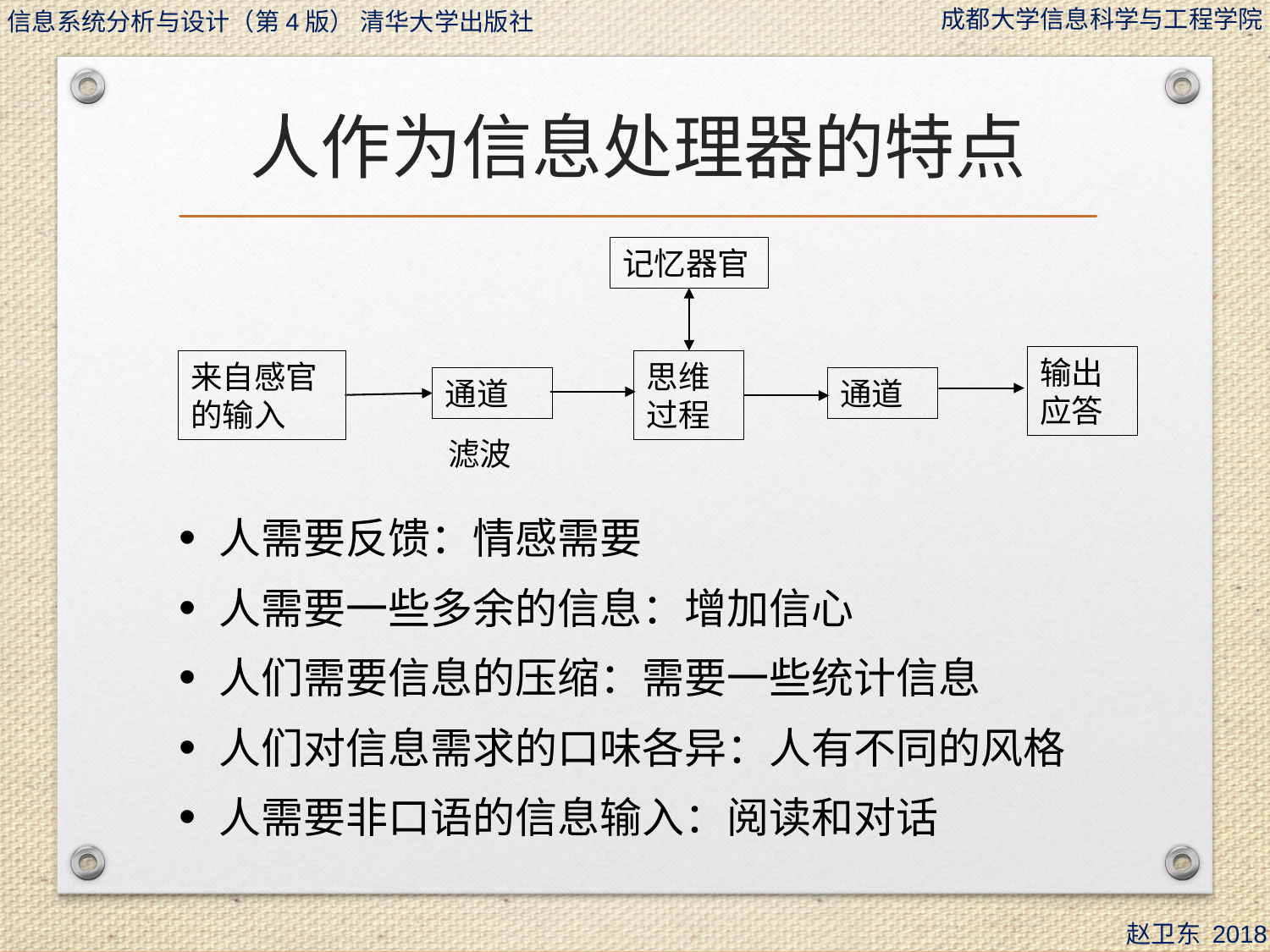

# 人作为信息处理器的特点
记忆器官
输出应答
来自感官的输入
思维过程
通道
通道
滤波
人需要反馈：情感需要
人需要一些多余的信息：增加信心
人们需要信息的压缩：需要一些统计信息
人们对信息需求的口味各异：人有不同的风格
人需要非口语的信息输入：阅读和对话